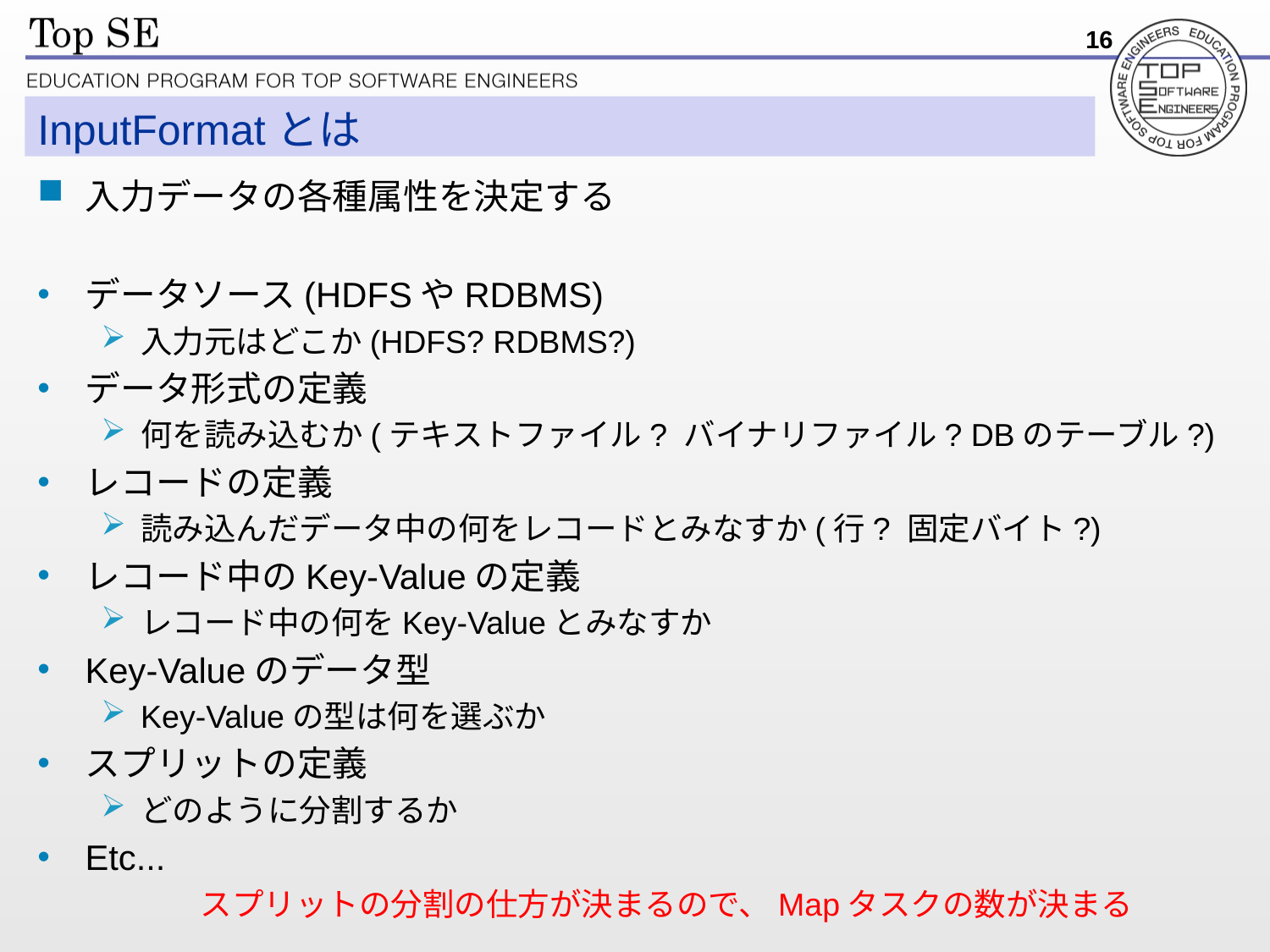

16
# InputFormatとは
入力データの各種属性を決定する

データソース(HDFSやRDBMS)
入力元はどこか(HDFS? RDBMS?)
データ形式の定義
何を読み込むか(テキストファイル? バイナリファイル? DBのテーブル?)
レコードの定義
読み込んだデータ中の何をレコードとみなすか(行? 固定バイト?)
レコード中のKey-Valueの定義
レコード中の何をKey-Valueとみなすか
Key-Valueのデータ型
Key-Valueの型は何を選ぶか
スプリットの定義
どのように分割するか
Etc...
スプリットの分割の仕方が決まるので、Mapタスクの数が決まる